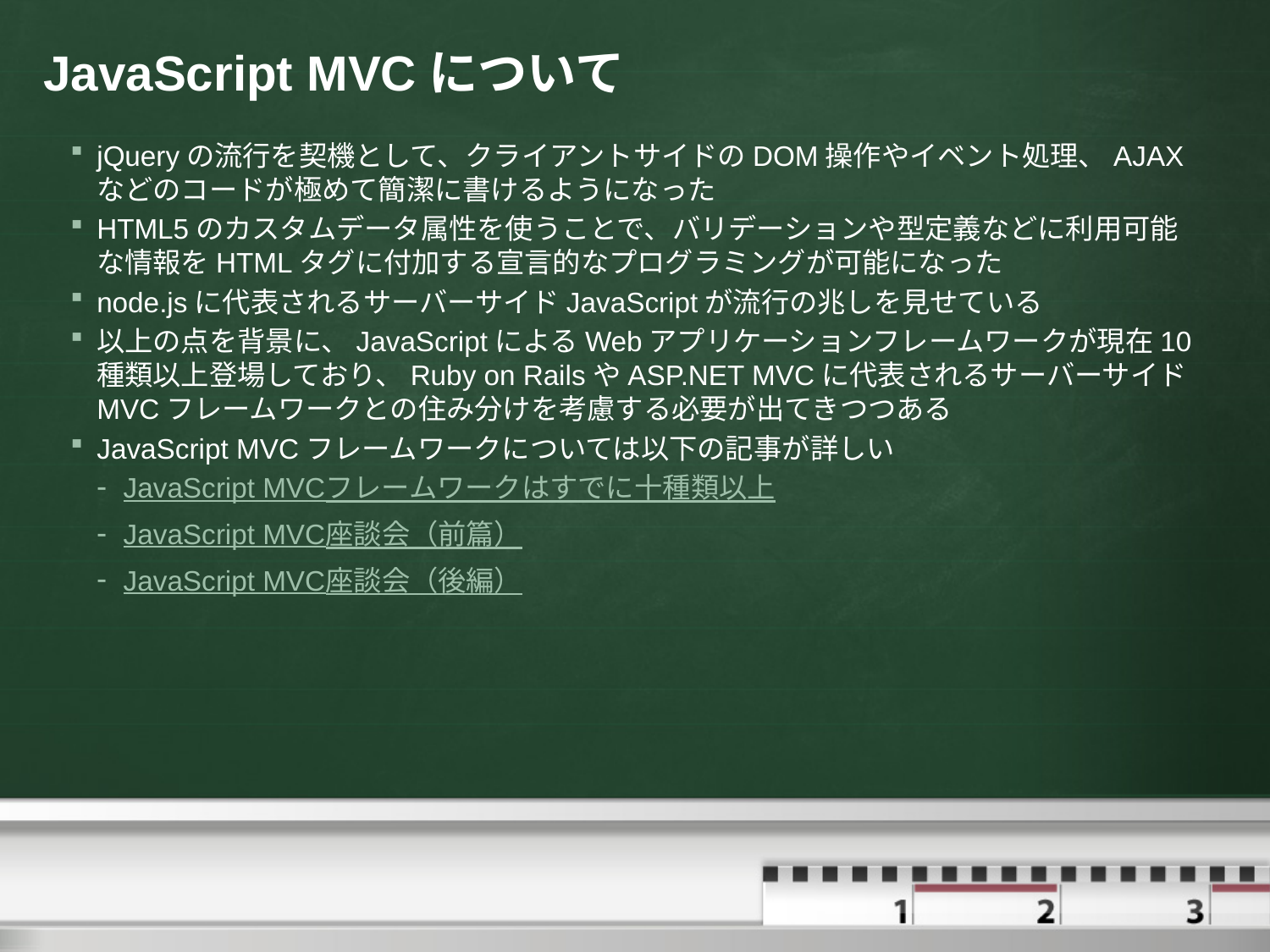

# JavaScript MVCについて

jQueryの流行を契機として、クライアントサイドのDOM操作やイベント処理、AJAXなどのコードが極めて簡潔に書けるようになった
HTML5のカスタムデータ属性を使うことで、バリデーションや型定義などに利用可能な情報をHTMLタグに付加する宣言的なプログラミングが可能になった
node.jsに代表されるサーバーサイドJavaScriptが流行の兆しを見せている
以上の点を背景に、JavaScriptによるWebアプリケーションフレームワークが現在10種類以上登場しており、Ruby on RailsやASP.NET MVCに代表されるサーバーサイドMVCフレームワークとの住み分けを考慮する必要が出てきつつある
JavaScript MVCフレームワークについては以下の記事が詳しい
JavaScript MVCフレームワークはすでに十種類以上
JavaScript MVC座談会（前篇）
JavaScript MVC座談会（後編）